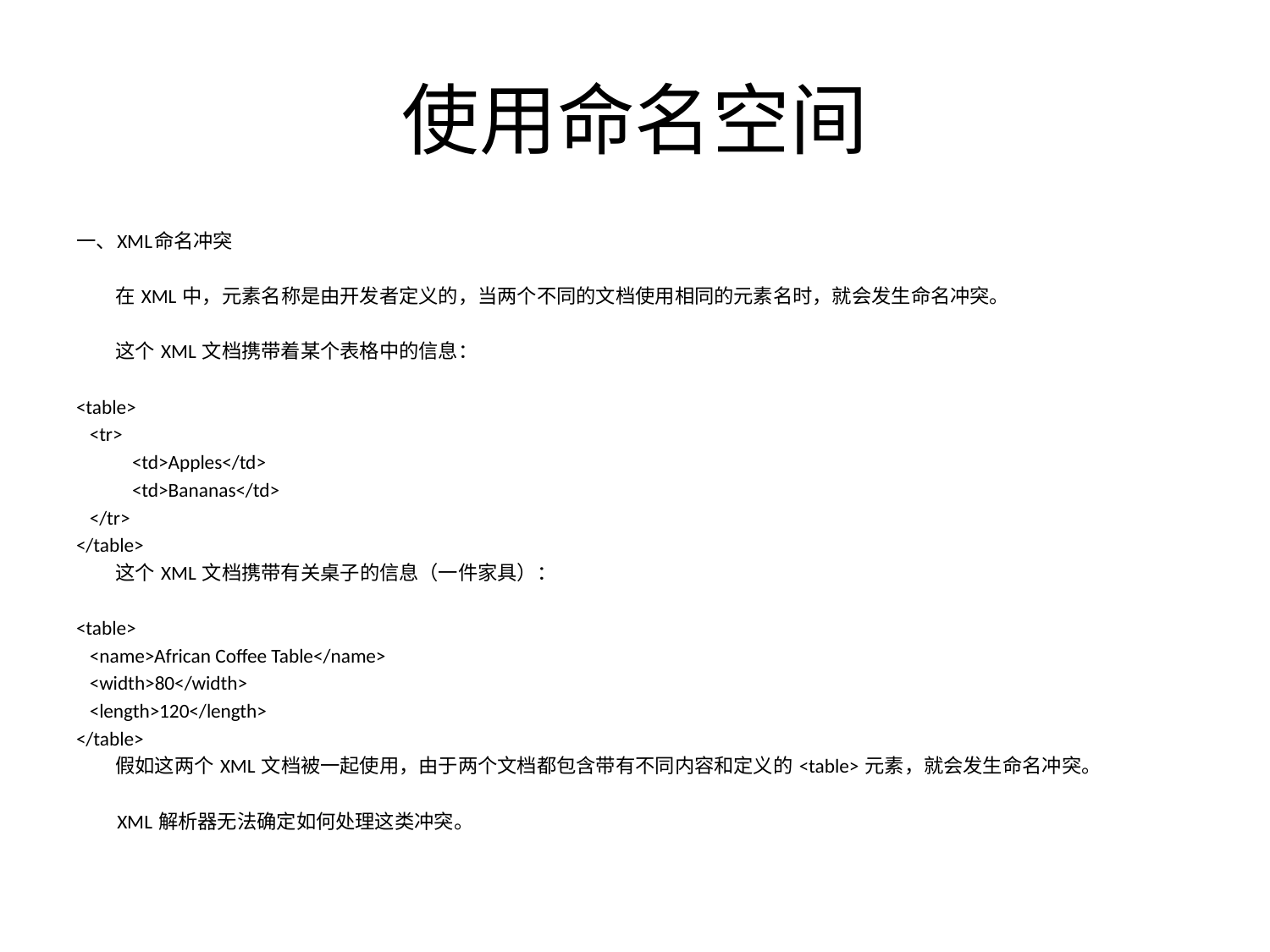

# 使用命名空间
一、XML命名冲突

　　在 XML 中，元素名称是由开发者定义的，当两个不同的文档使用相同的元素名时，就会发生命名冲突。

　　这个 XML 文档携带着某个表格中的信息：

<table>
   <tr>
   　　<td>Apples</td>
   　　<td>Bananas</td>
   </tr>
</table>
　　这个 XML 文档携带有关桌子的信息（一件家具）：

<table>
   <name>African Coffee Table</name>
   <width>80</width>
   <length>120</length>
</table>
　　假如这两个 XML 文档被一起使用，由于两个文档都包含带有不同内容和定义的 <table> 元素，就会发生命名冲突。

　　XML 解析器无法确定如何处理这类冲突。